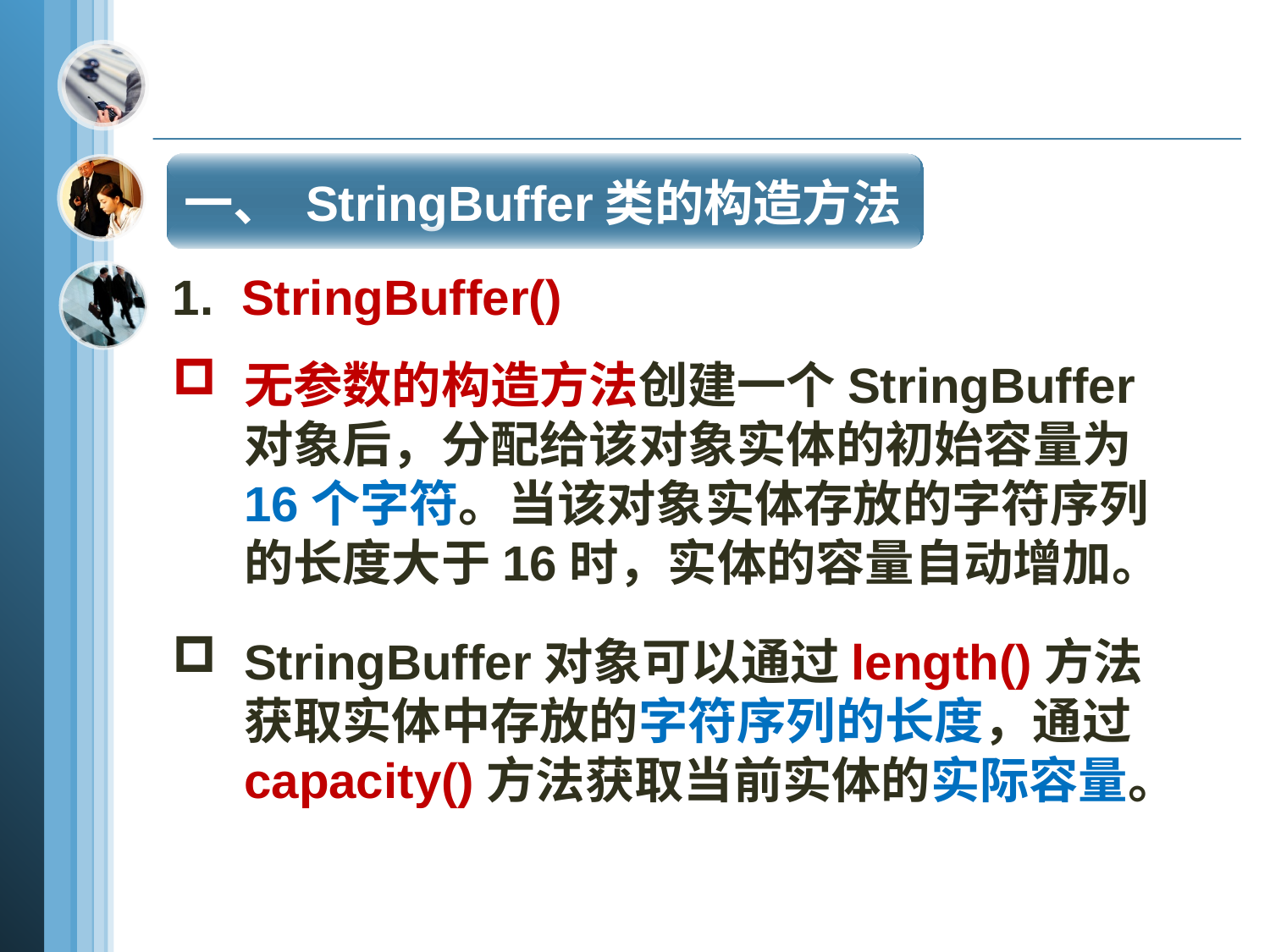

一、 StringBuffer类的构造方法

1.  StringBuffer()
无参数的构造方法创建一个StringBuffer对象后，分配给该对象实体的初始容量为16个字符。当该对象实体存放的字符序列的长度大于16时，实体的容量自动增加。
StringBuffer对象可以通过length()方法获取实体中存放的字符序列的长度，通过capacity()方法获取当前实体的实际容量。